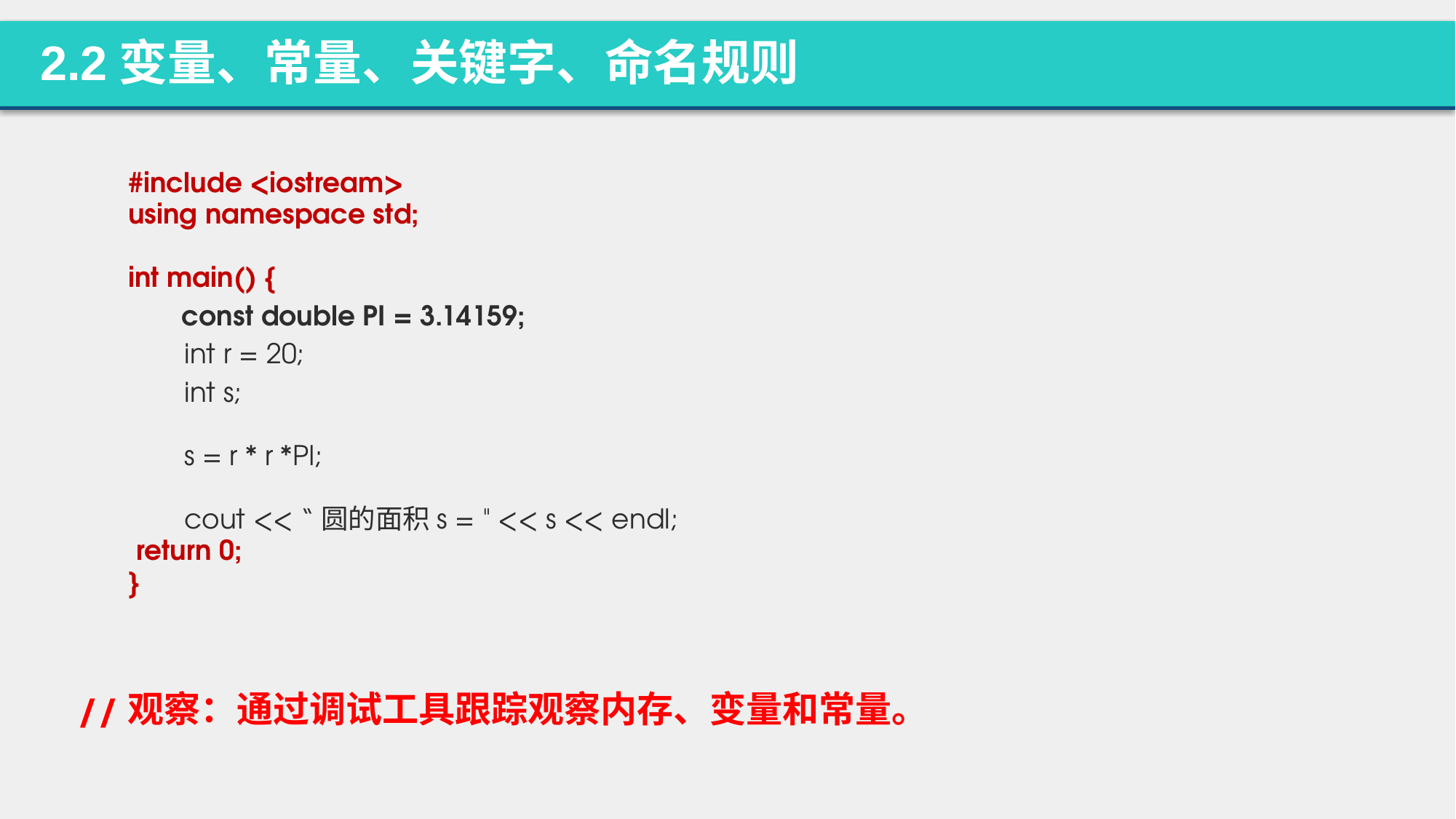

2.2变量、常量、关键字、命名规则
#include <iostream>
using namespace std;

int main() {
       const double PI = 3.14159;
int r = 20;
int s;

s = r * r *PI;

cout << “圆的面积s = " << s << endl;
 return 0;
}
//观察：通过调试工具跟踪观察内存、变量和常量。